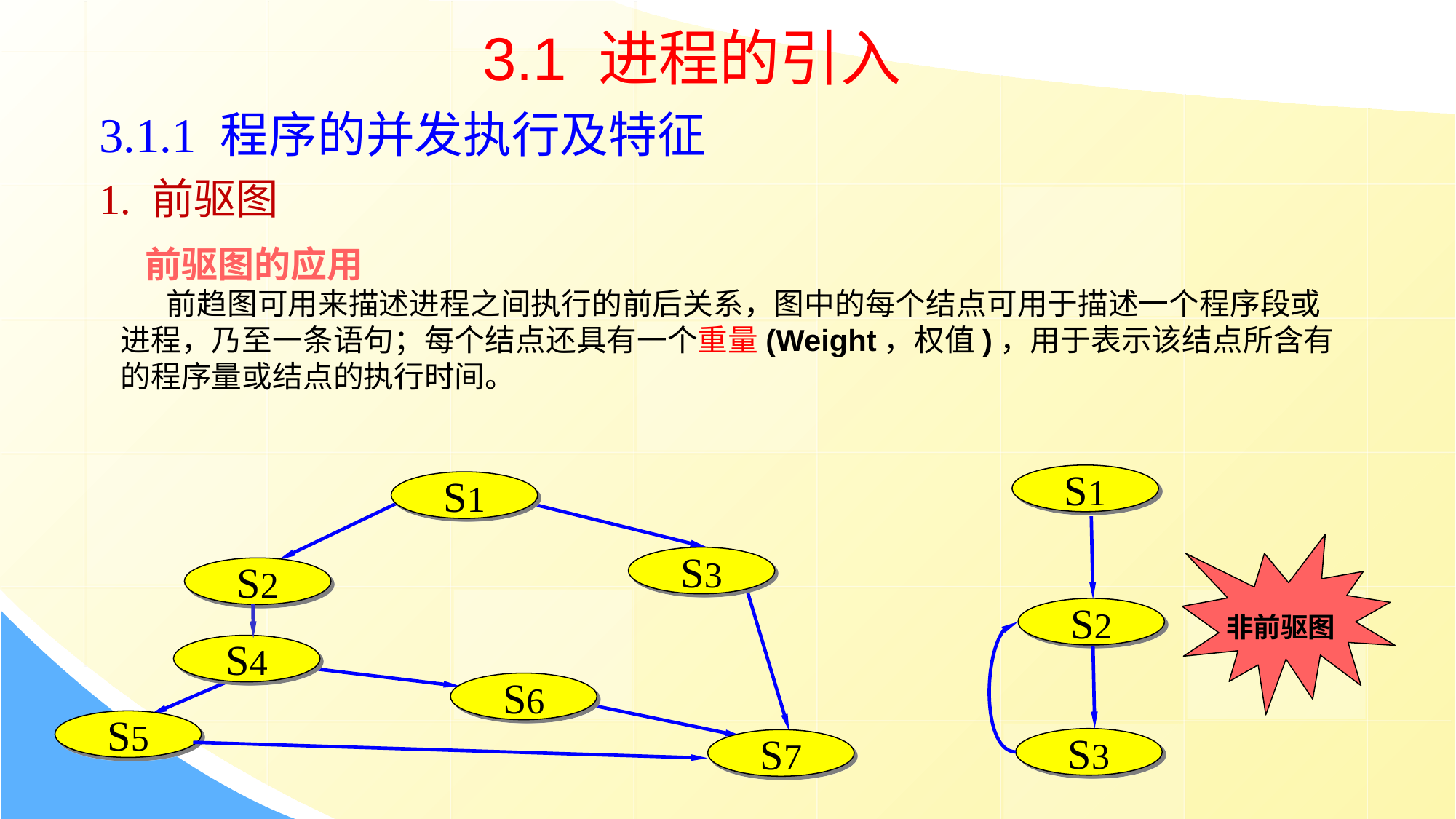

3.1 进程的引入
3.1.1 程序的并发执行及特征
1. 前驱图
   前驱图的应用
       前趋图可用来描述进程之间执行的前后关系，图中的每个结点可用于描述一个程序段或进程，乃至一条语句；每个结点还具有一个重量(Weight，权值)，用于表示该结点所含有的程序量或结点的执行时间。

S1
S1

S3
S2

S4

S6

S5
S7

S2
非前驱图

S3